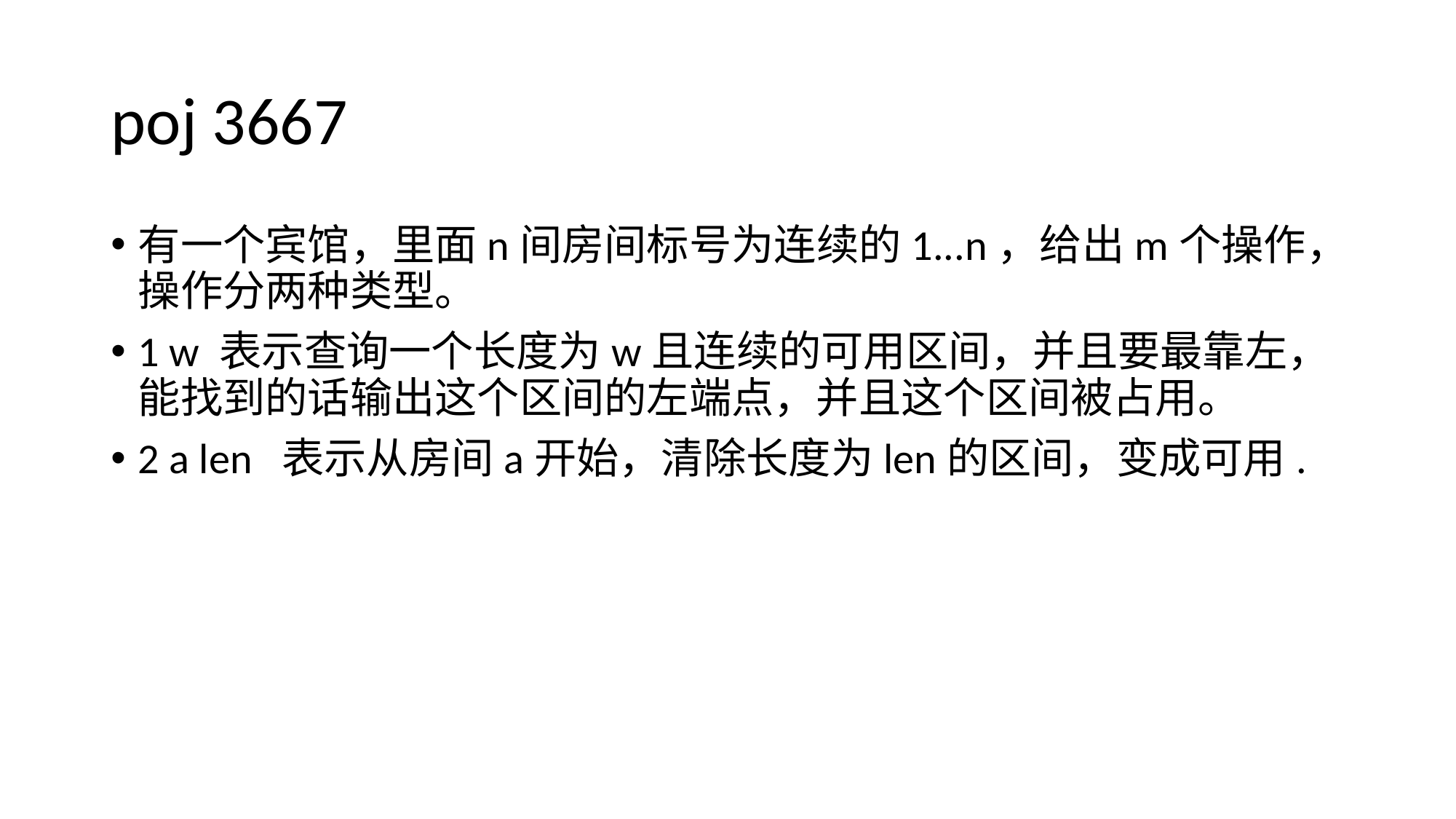

# poj 3667
有一个宾馆，里面n间房间标号为连续的1...n，给出m个操作，操作分两种类型。
1 w 表示查询一个长度为w且连续的可用区间，并且要最靠左，能找到的话输出这个区间的左端点，并且这个区间被占用。
2 a len  表示从房间a开始，清除长度为len的区间，变成可用.